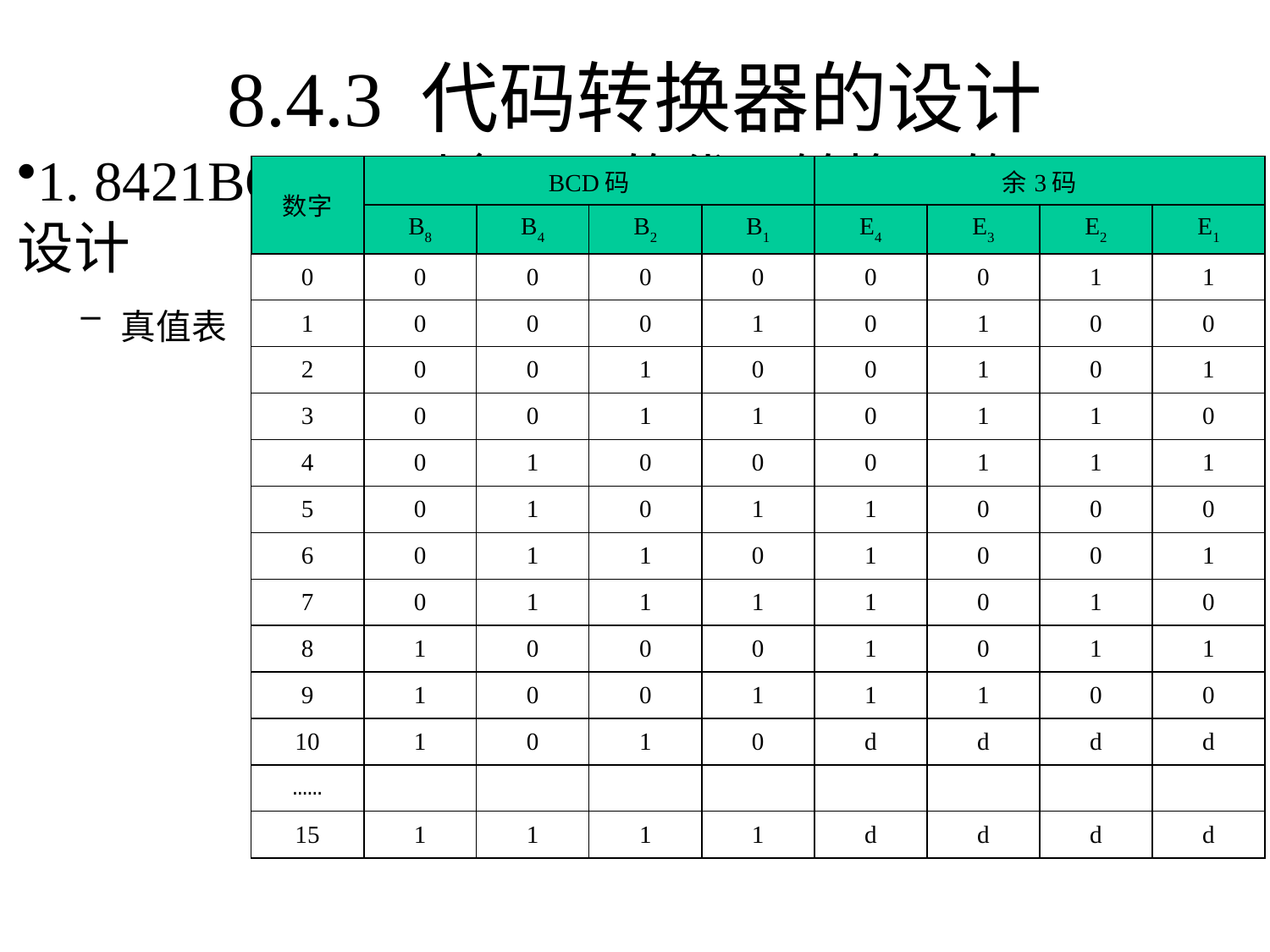

# 8.4.3 代码转换器的设计
1. 8421BCD码到余3码的代码转换器的设计
真值表
| 数字 | BCD码 |  |  |  | 余3码 |  |  |  |
| --- | --- | --- | --- | --- | --- | --- | --- | --- |
|  | B8 | B4 | B2 | B1 | E4 | E3 | E2 | E1 |
| 0 | 0 | 0 | 0 | 0 | 0 | 0 | 1 | 1 |
| 1 | 0 | 0 | 0 | 1 | 0 | 1 | 0 | 0 |
| 2 | 0 | 0 | 1 | 0 | 0 | 1 | 0 | 1 |
| 3 | 0 | 0 | 1 | 1 | 0 | 1 | 1 | 0 |
| 4 | 0 | 1 | 0 | 0 | 0 | 1 | 1 | 1 |
| 5 | 0 | 1 | 0 | 1 | 1 | 0 | 0 | 0 |
| 6 | 0 | 1 | 1 | 0 | 1 | 0 | 0 | 1 |
| 7 | 0 | 1 | 1 | 1 | 1 | 0 | 1 | 0 |
| 8 | 1 | 0 | 0 | 0 | 1 | 0 | 1 | 1 |
| 9 | 1 | 0 | 0 | 1 | 1 | 1 | 0 | 0 |
| 10 | 1 | 0 | 1 | 0 | d | d | d | d |
| …… |  |  |  |  |  |  |  |  |
| 15 | 1 | 1 | 1 | 1 | d | d | d | d |